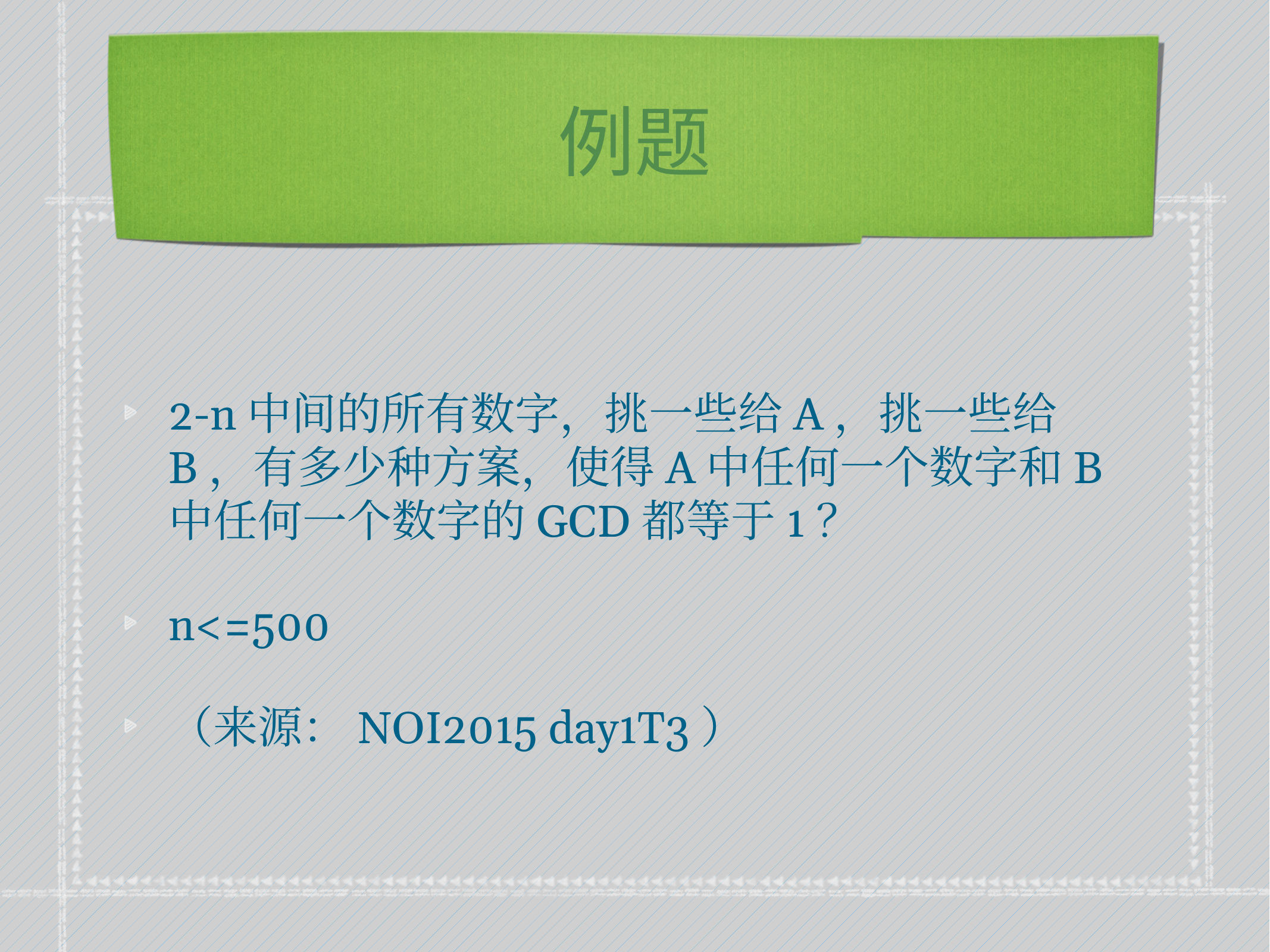

# 例题
2-n中间的所有数字，挑一些给A，挑一些给B，有多少种方案，使得A中任何一个数字和B中任何一个数字的GCD都等于1？
n<=500
（来源：NOI2015 day1T3）